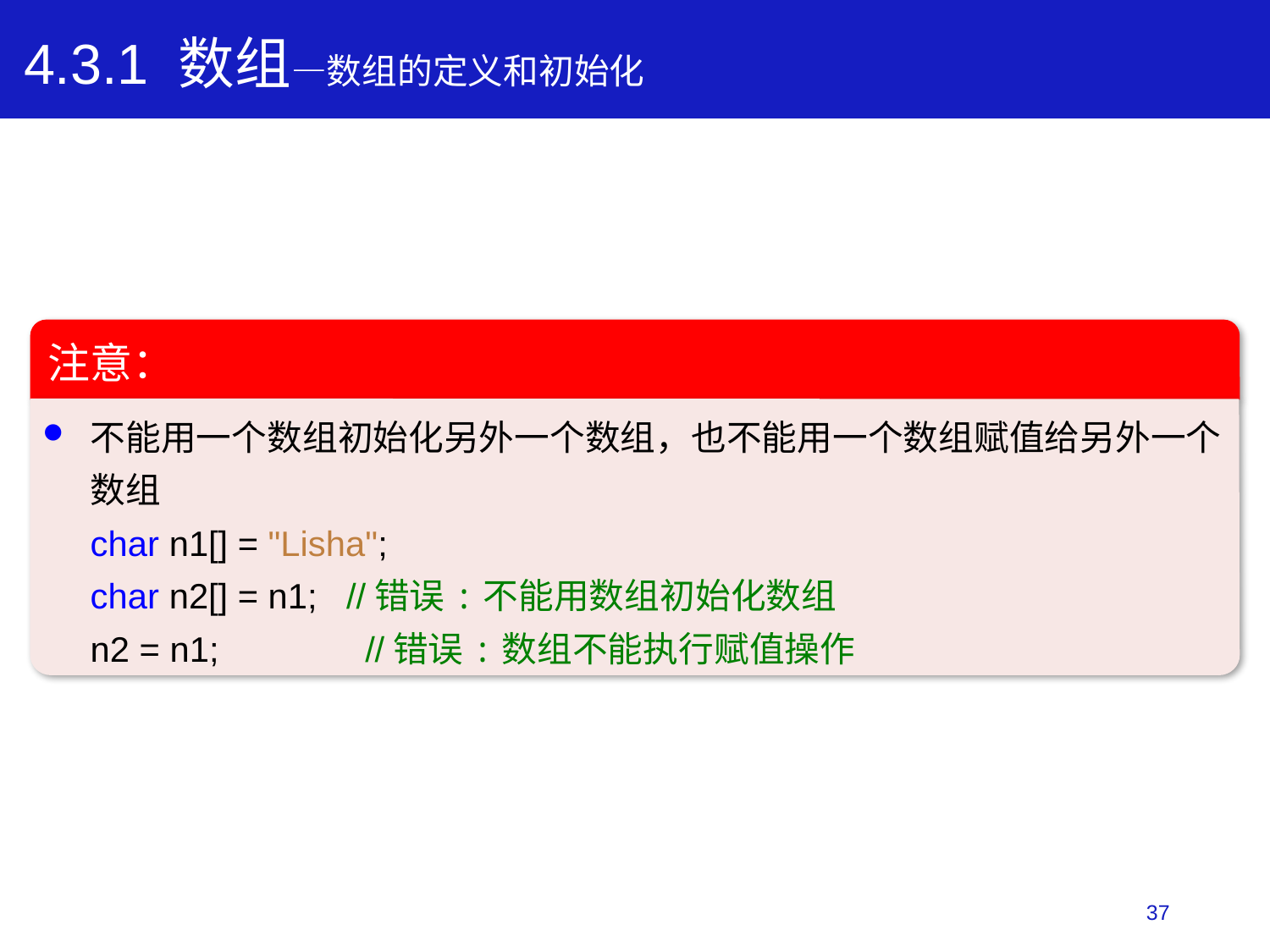

4.3.1 数组—数组的定义和初始化
注意：
不能用一个数组初始化另外一个数组，也不能用一个数组赋值给另外一个数组
char n1[] = "Lisha";
char n2[] = n1;   //错误:不能用数组初始化数组
n2 = n1;               //错误:数组不能执行赋值操作
37